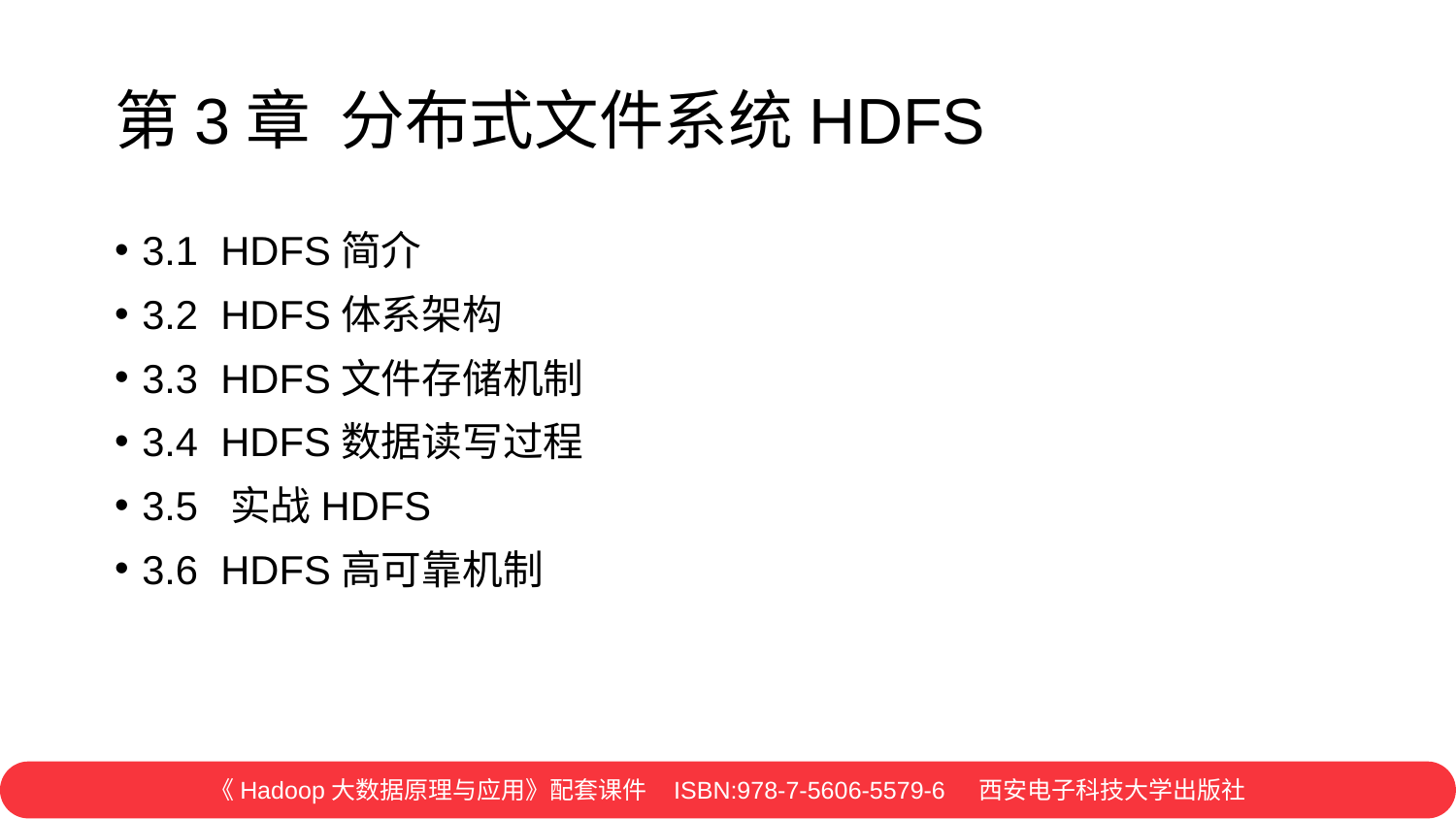

# 第3章  分布式文件系统HDFS
3.1  HDFS简介
3.2  HDFS体系架构
3.3  HDFS文件存储机制
3.4  HDFS数据读写过程
3.5  实战HDFS
3.6  HDFS高可靠机制